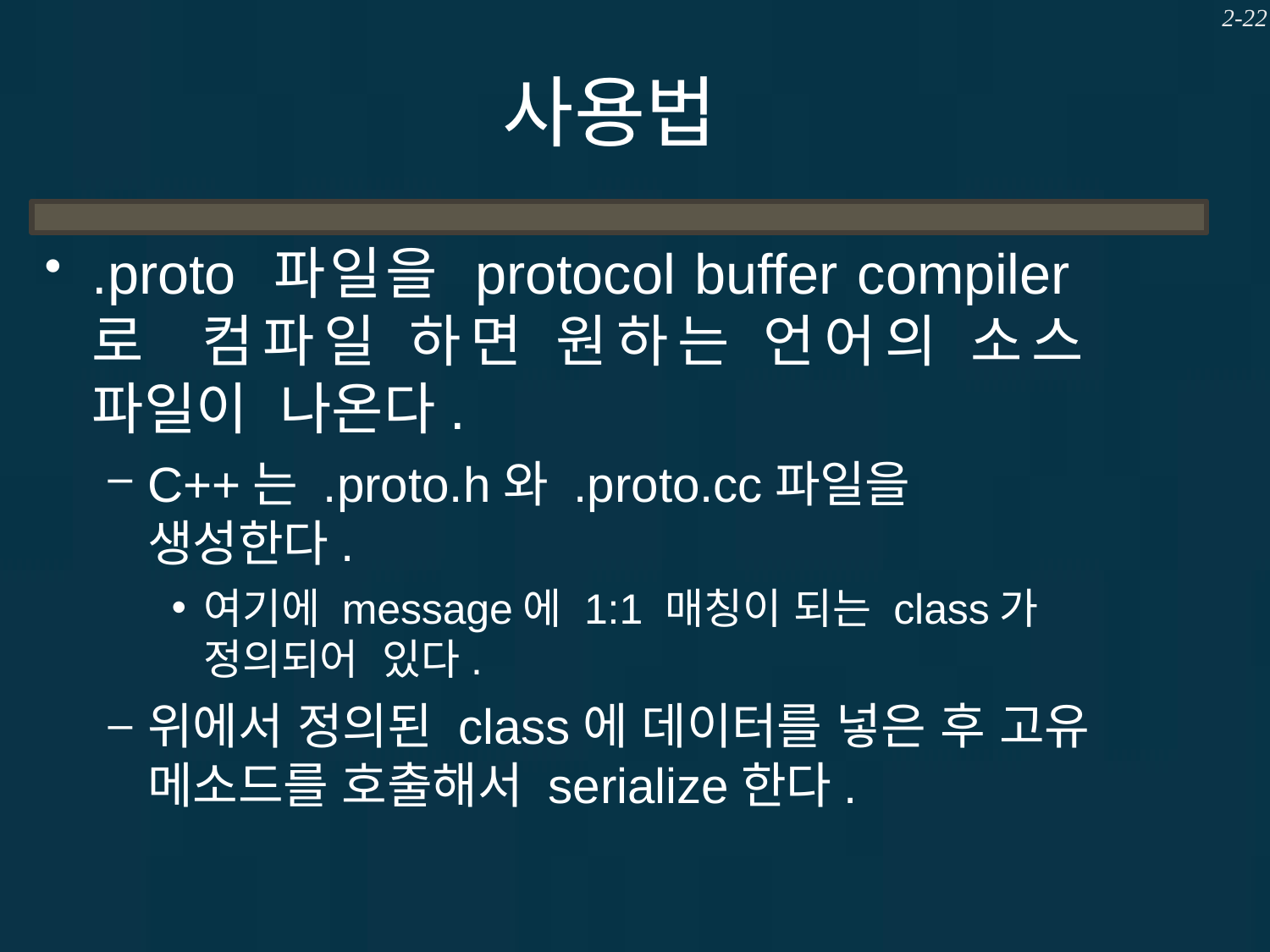

2-22
# 사용법

.proto 파일을 protocol buffer compiler로  컴파일 하면 원하는 언어의 소스 파일이  나온다.
C++는 .proto.h와 .proto.cc파일을 생성한다.
여기에 message에 1:1 매칭이 되는 class가 정의되어  있다.
위에서 정의된 class에 데이터를 넣은 후 고유  메소드를 호출해서 serialize한다.